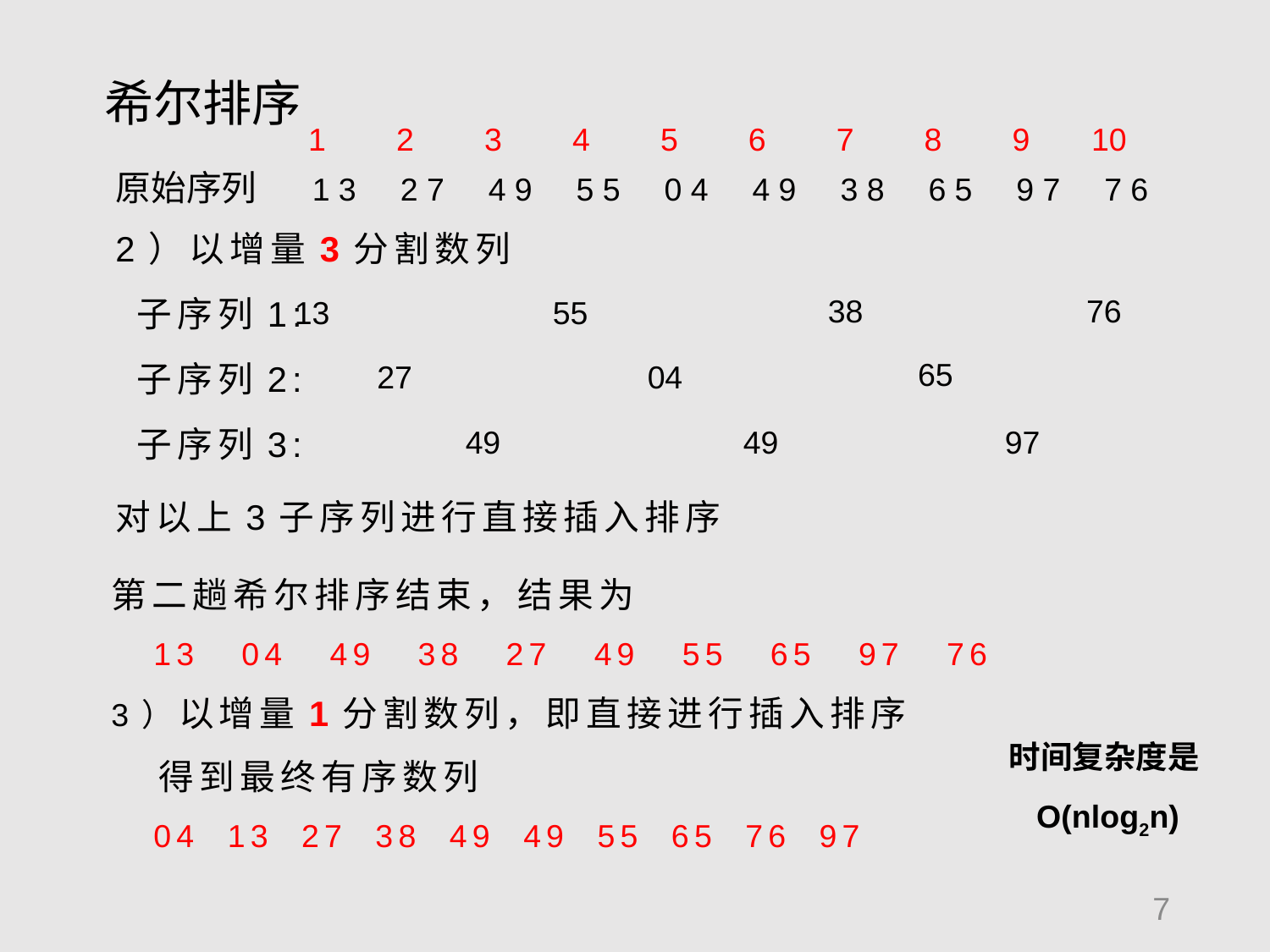

希尔排序
| 1 | 2 | 3 | 4 | 5 | 6 | 7 | 8 | 9 | 10 |
| --- | --- | --- | --- | --- | --- | --- | --- | --- | --- |
原始序列      13  27  49  55  04  49  38  65  97  76
2）以增量3分割数列
38
76
 子序列1:
13
55
65
 子序列2:
27
04
 子序列3:
49
49
97
对以上3子序列进行直接插入排序
第二趟希尔排序结束，结果为
   13   04   49   38   27   49   55   65   97   76
3）以增量1分割数列，即直接进行插入排序
   得到最终有序数列
   04  13  27  38  49  49  55  65  76  97
时间复杂度是O(nlog2n)
7